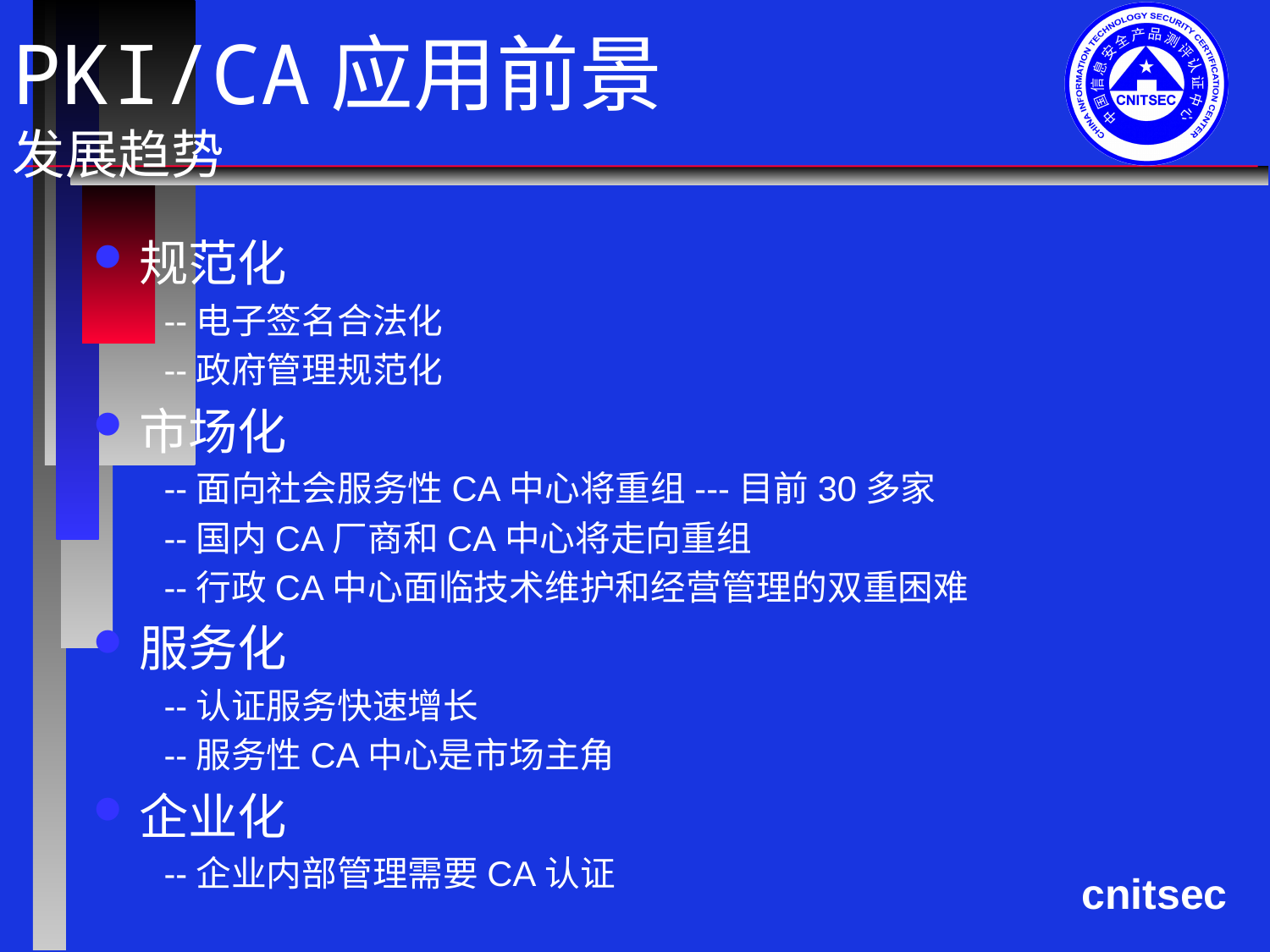

# PKI/CA应用前景 发展趋势
规范化
--电子签名合法化
--政府管理规范化
市场化
--面向社会服务性CA中心将重组---目前30多家
--国内CA厂商和CA中心将走向重组
--行政CA中心面临技术维护和经营管理的双重困难
服务化
--认证服务快速增长
--服务性CA中心是市场主角
企业化
--企业内部管理需要CA认证